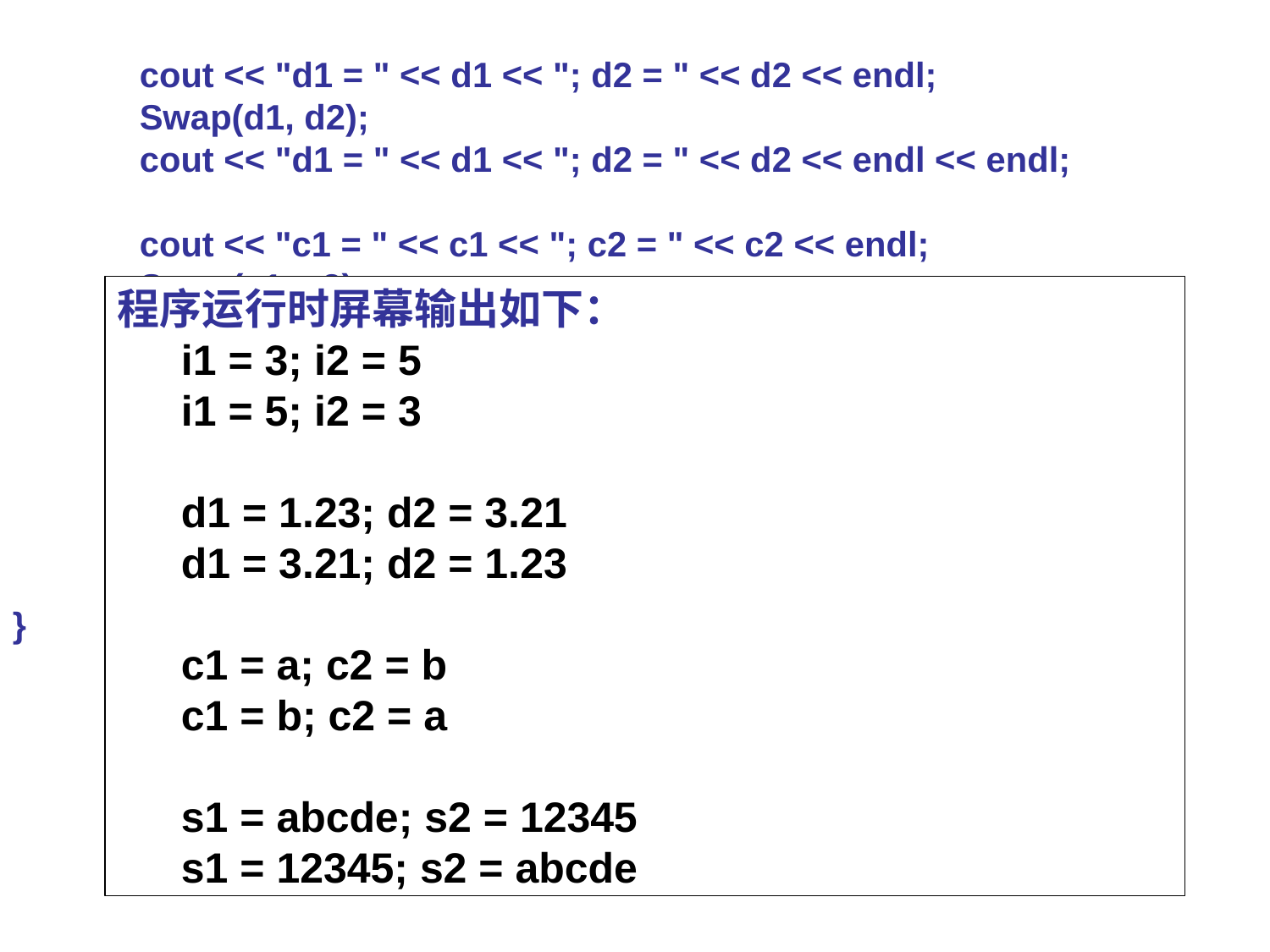

cout << "d1 = " << d1 << "; d2 = " << d2 << endl;
	Swap(d1, d2);
	cout << "d1 = " << d1 << "; d2 = " << d2 << endl << endl;

	cout << "c1 = " << c1 << "; c2 = " << c2 << endl;
	Swap(c1, c2);
	cout << "c1 = " << c1 << "; c2 = " << c2 << endl << endl;

	cout << "s1 = " << s1 << "; s2 = " << s2 << endl;
	Swap(s1, s2);
	cout << "s1 = " << s1 << "; s2 = " << s2 << endl << endl;

	return 0;                    			// 返回值0, 返回操作系统
}

程序运行时屏幕输出如下：
i1 = 3; i2 = 5
i1 = 5; i2 = 3

d1 = 1.23; d2 = 3.21
d1 = 3.21; d2 = 1.23

c1 = a; c2 = b
c1 = b; c2 = a

s1 = abcde; s2 = 12345
s1 = 12345; s2 = abcde